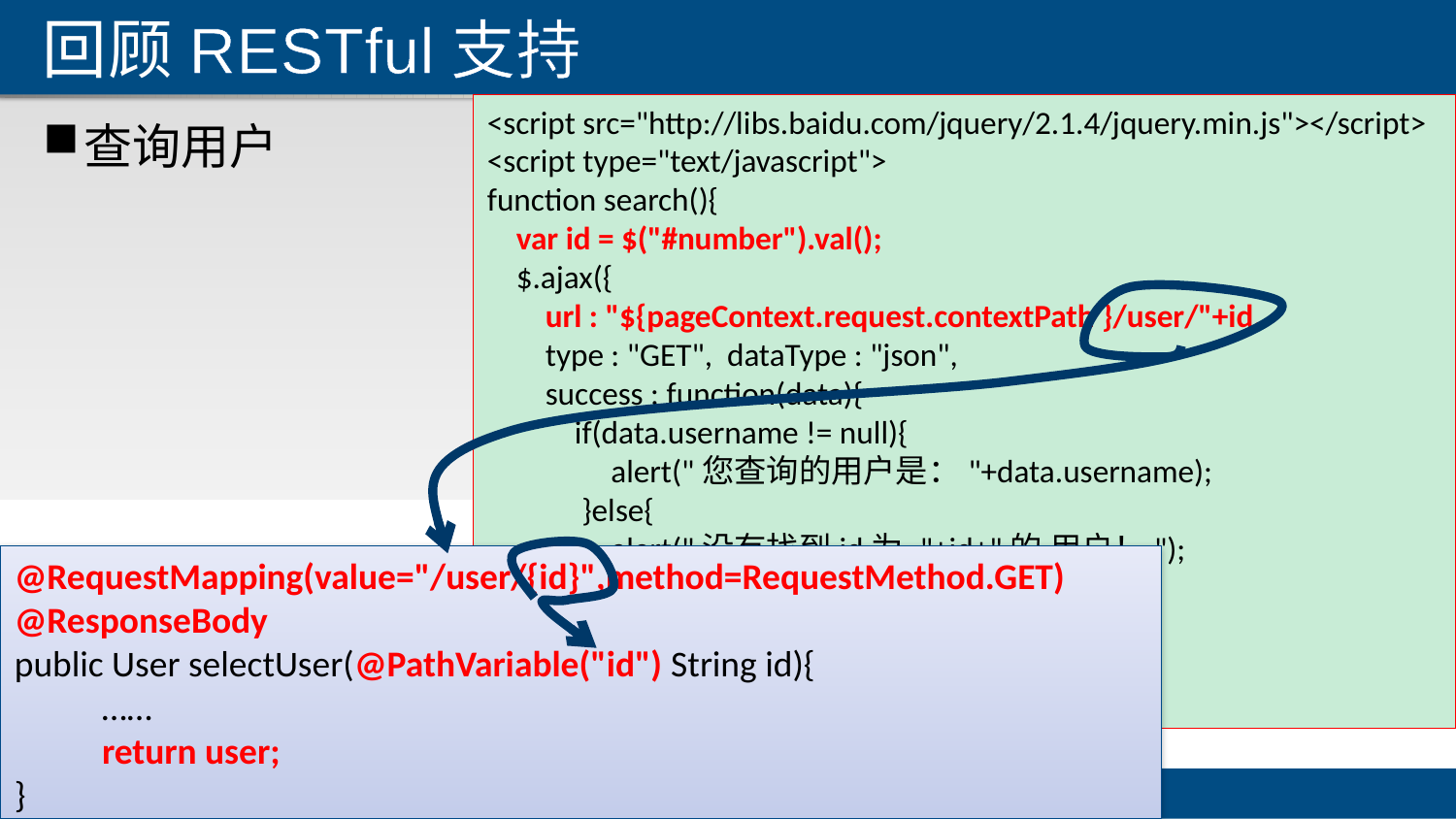

# 回顾RESTful支持
<script src="http://libs.baidu.com/jquery/2.1.4/jquery.min.js"></script>
<script type="text/javascript">
function search(){
    var id = $("#number").val();
    $.ajax({
        url : "${pageContext.request.contextPath }/user/"+id,
        type : "GET",  dataType : "json",
        success : function(data){
            if(data.username != null){
                 alert("您查询的用户是："+data.username);
             }else{
                 alert("没有找到id为:"+id+"的 用户！");
        }    }
    });
}
</script>
查询用户

@RequestMapping(value="/user/{id}",method=RequestMethod.GET)
@ResponseBody
public User selectUser(@PathVariable("id") String id){
	    ……
	    return user;
}